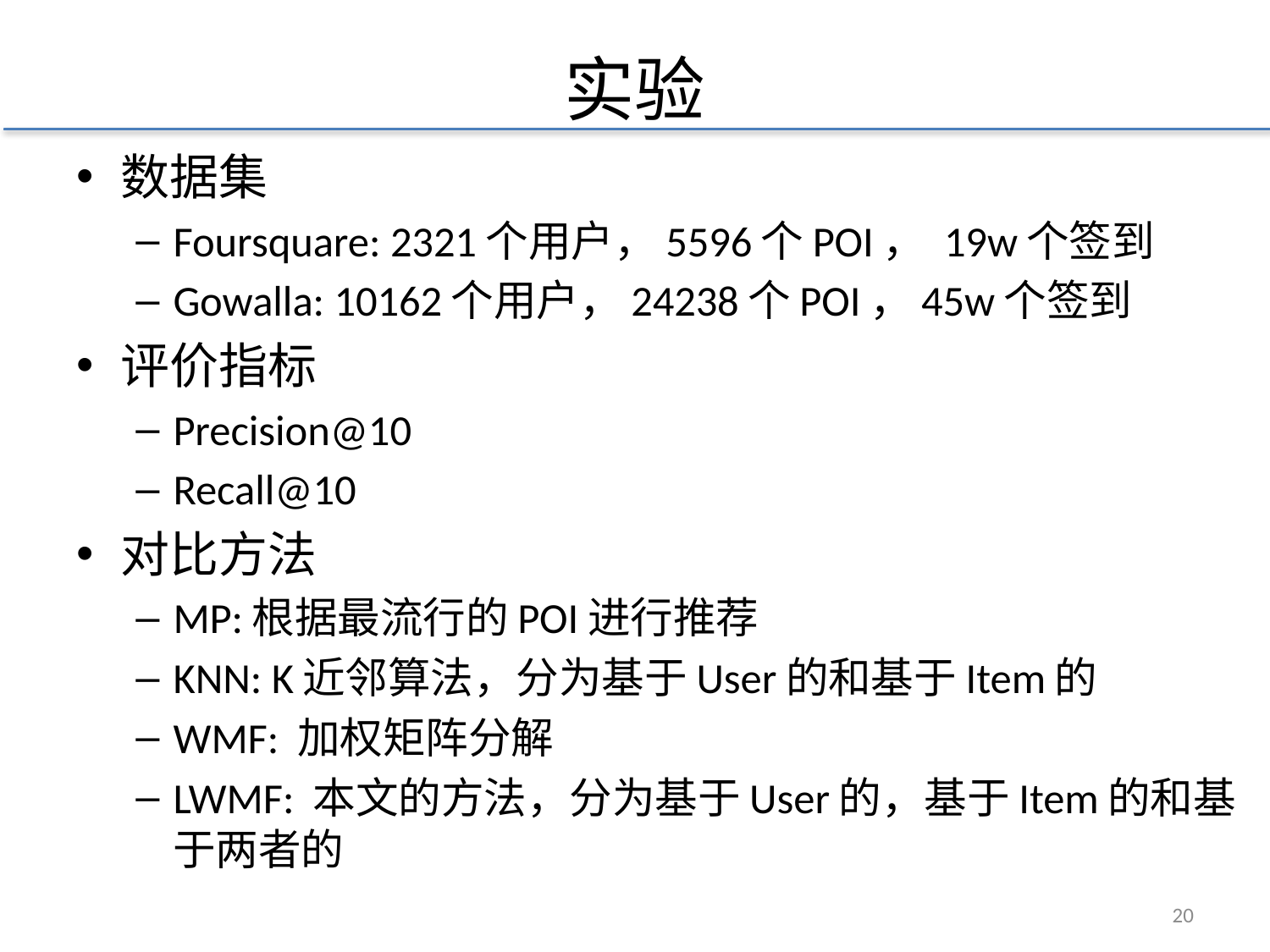

# 实验
数据集
Foursquare: 2321个用户，5596个POI， 19w个签到
Gowalla: 10162个用户，24238个POI，45w个签到
评价指标
Precision@10
Recall@10
对比方法
MP:根据最流行的POI进行推荐
KNN: K近邻算法，分为基于User的和基于Item的
WMF: 加权矩阵分解
LWMF: 本文的方法，分为基于User的，基于Item的和基于两者的
20